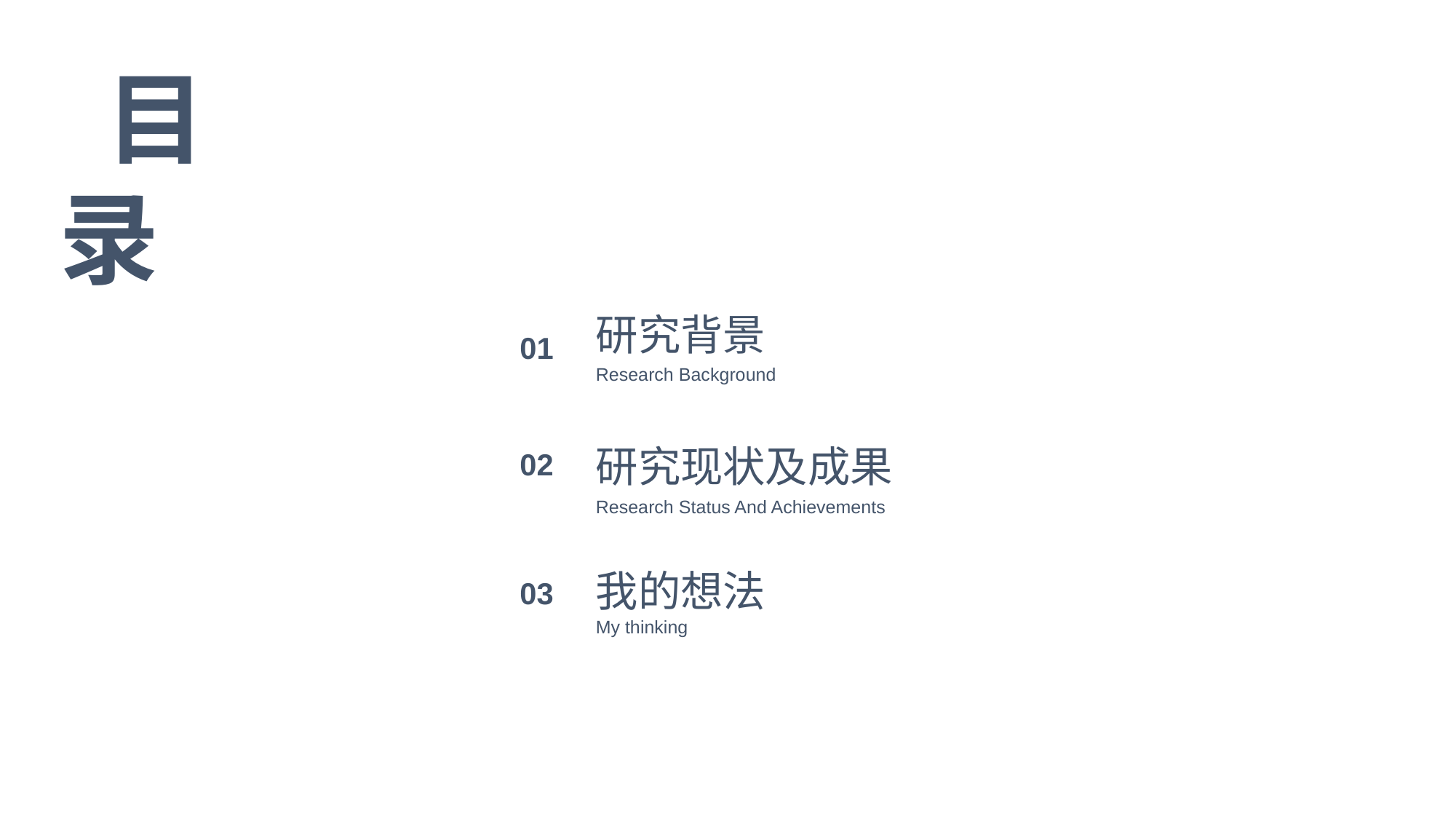

目录
研究背景
Research Background
01
02
研究现状及成果
Research Status And Achievements
我的想法
My thinking
03